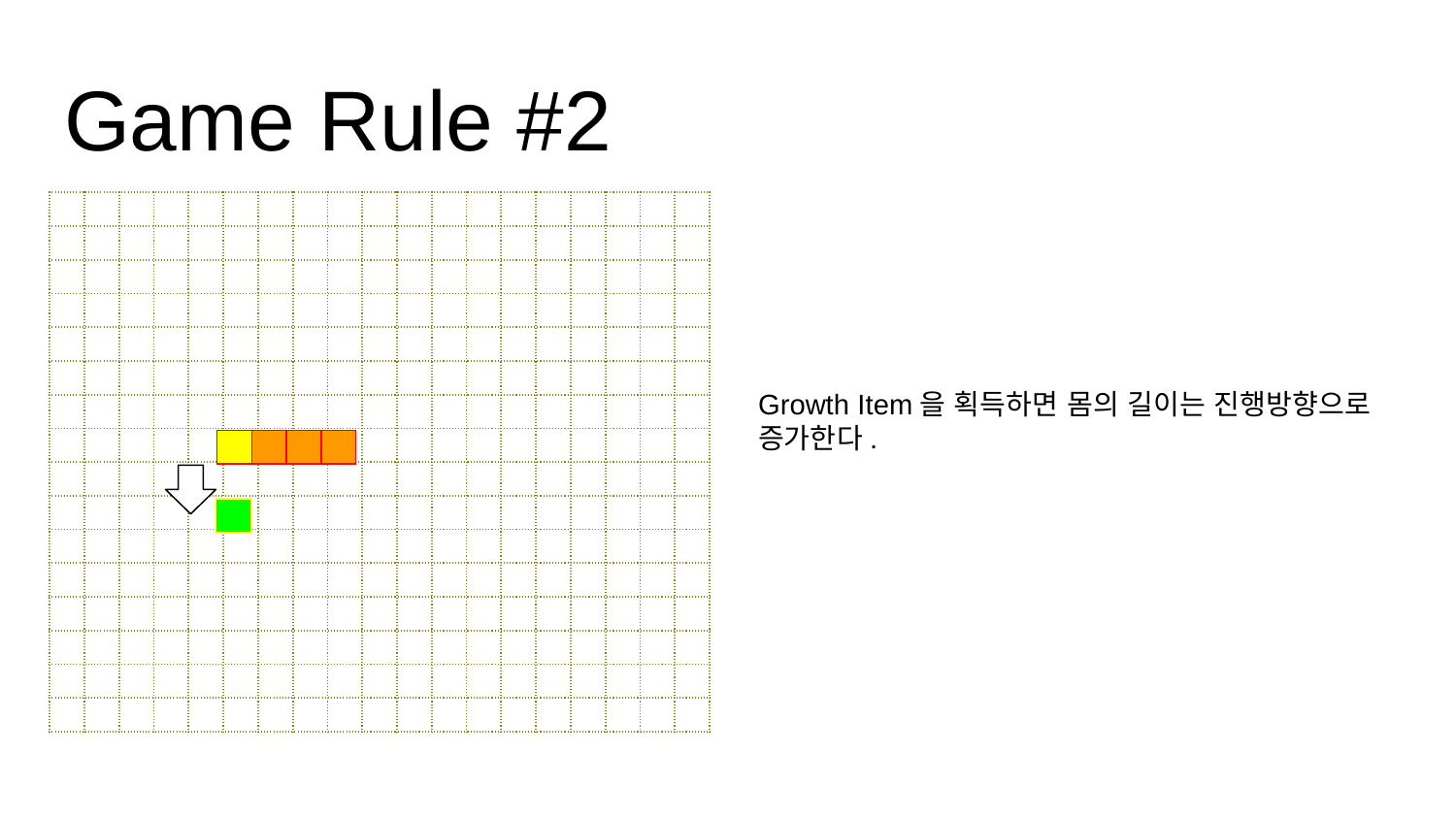

# Game Rule #2
|  |  |  |  |  |  |  |  |  |  |  |  |  |  |  |  |  |  |  |
| --- | --- | --- | --- | --- | --- | --- | --- | --- | --- | --- | --- | --- | --- | --- | --- | --- | --- | --- |
|  |  |  |  |  |  |  |  |  |  |  |  |  |  |  |  |  |  |  |
|  |  |  |  |  |  |  |  |  |  |  |  |  |  |  |  |  |  |  |
|  |  |  |  |  |  |  |  |  |  |  |  |  |  |  |  |  |  |  |
|  |  |  |  |  |  |  |  |  |  |  |  |  |  |  |  |  |  |  |
|  |  |  |  |  |  |  |  |  |  |  |  |  |  |  |  |  |  |  |
|  |  |  |  |  |  |  |  |  |  |  |  |  |  |  |  |  |  |  |
|  |  |  |  |  |  |  |  |  |  |  |  |  |  |  |  |  |  |  |
|  |  |  |  |  |  |  |  |  |  |  |  |  |  |  |  |  |  |  |
|  |  |  |  |  |  |  |  |  |  |  |  |  |  |  |  |  |  |  |
|  |  |  |  |  |  |  |  |  |  |  |  |  |  |  |  |  |  |  |
|  |  |  |  |  |  |  |  |  |  |  |  |  |  |  |  |  |  |  |
|  |  |  |  |  |  |  |  |  |  |  |  |  |  |  |  |  |  |  |
|  |  |  |  |  |  |  |  |  |  |  |  |  |  |  |  |  |  |  |
|  |  |  |  |  |  |  |  |  |  |  |  |  |  |  |  |  |  |  |
|  |  |  |  |  |  |  |  |  |  |  |  |  |  |  |  |  |  |  |
Growth Item을 획득하면 몸의 길이는 진행방향으로
증가한다.
|  |  |  |  |
| --- | --- | --- | --- |

|  |
| --- |